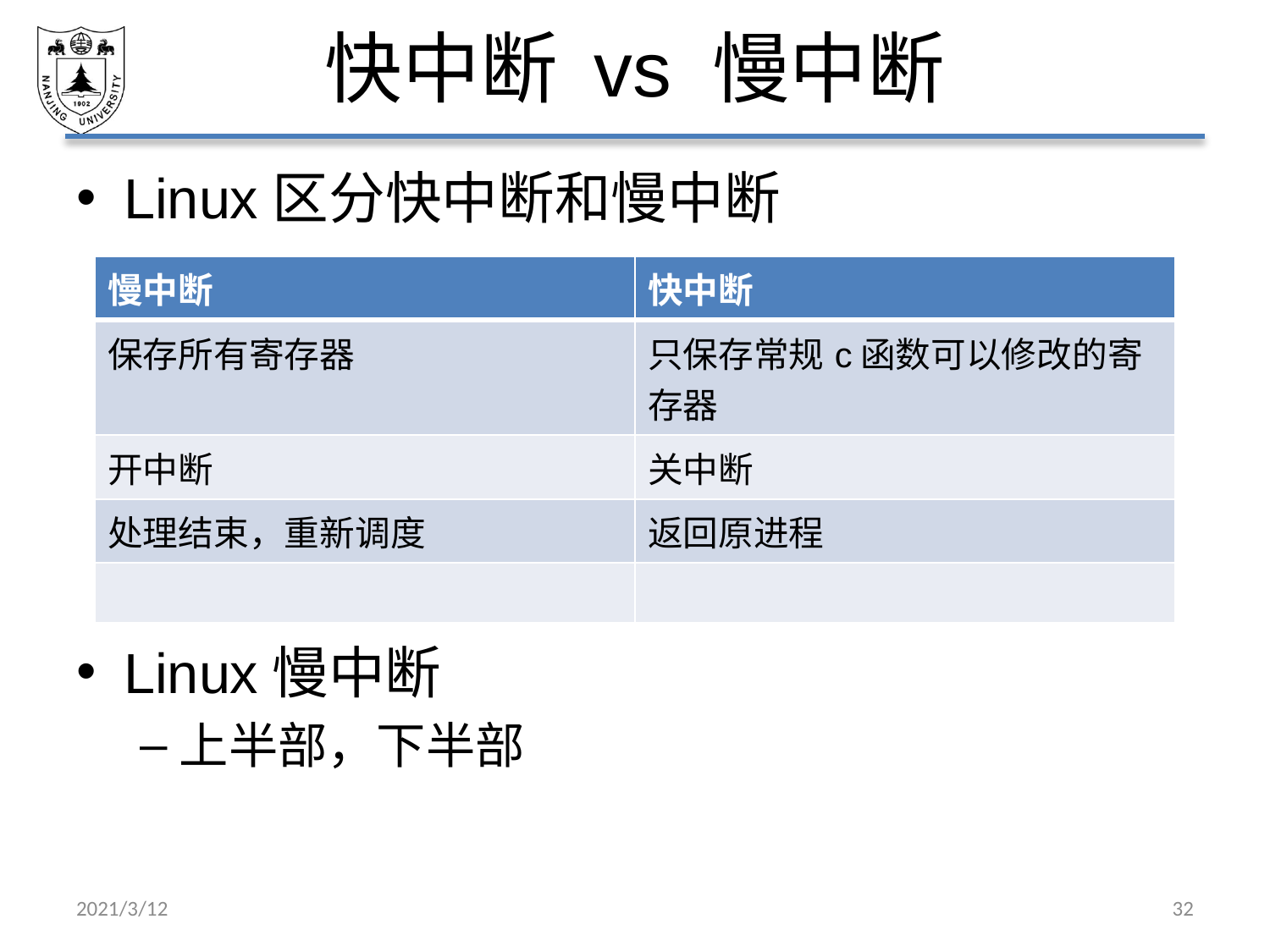

# 快中断 vs 慢中断
Linux区分快中断和慢中断

Linux慢中断
上半部，下半部
| 慢中断 | 快中断 |
| --- | --- |
| 保存所有寄存器 | 只保存常规c函数可以修改的寄存器 |
| 开中断 | 关中断 |
| 处理结束，重新调度 | 返回原进程 |
|  |  |
2021/3/12
32